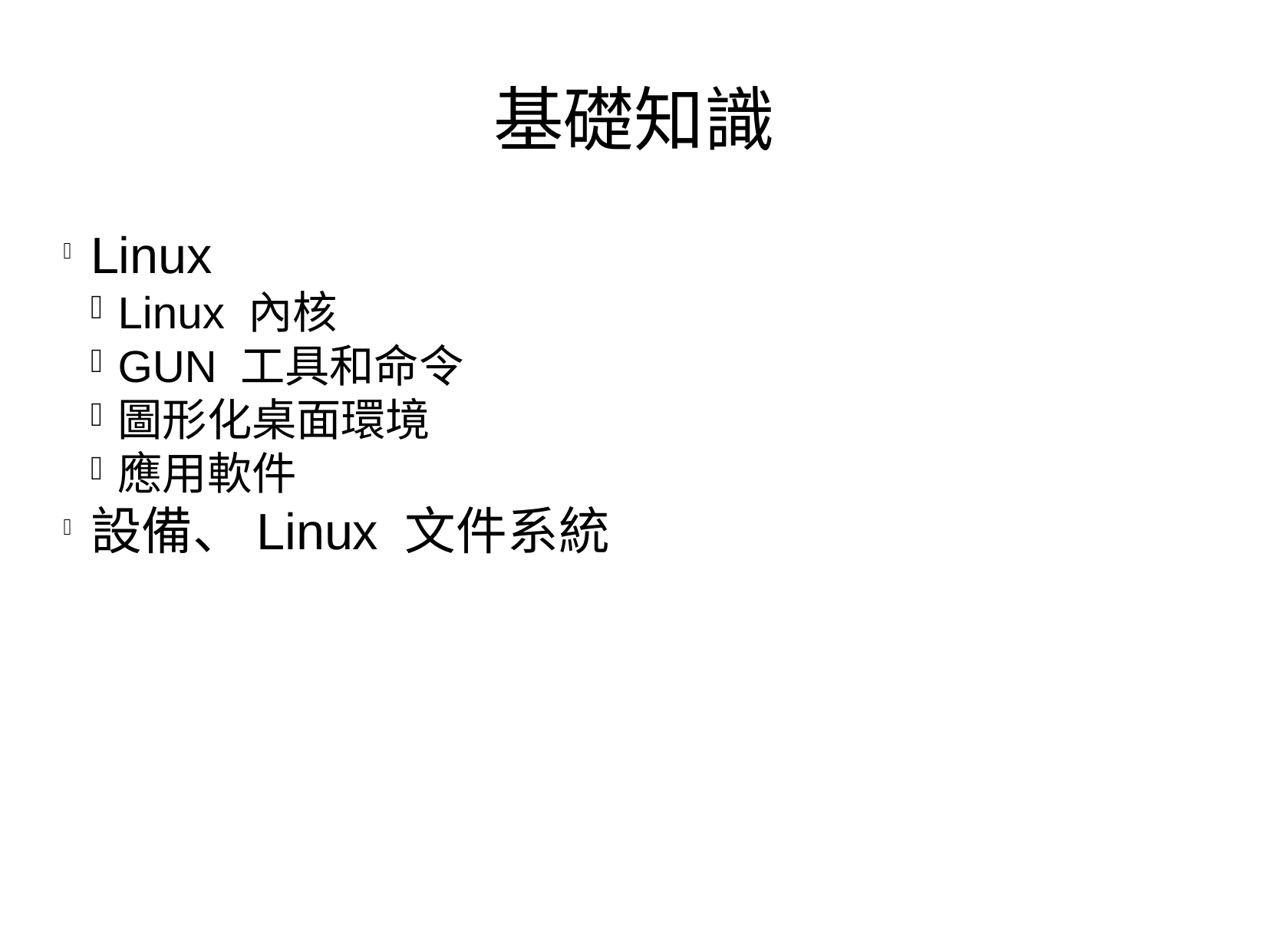

基礎知識
Linux
Linux 內核
GUN 工具和命令
圖形化桌面環境
應用軟件
設備、Linux 文件系統